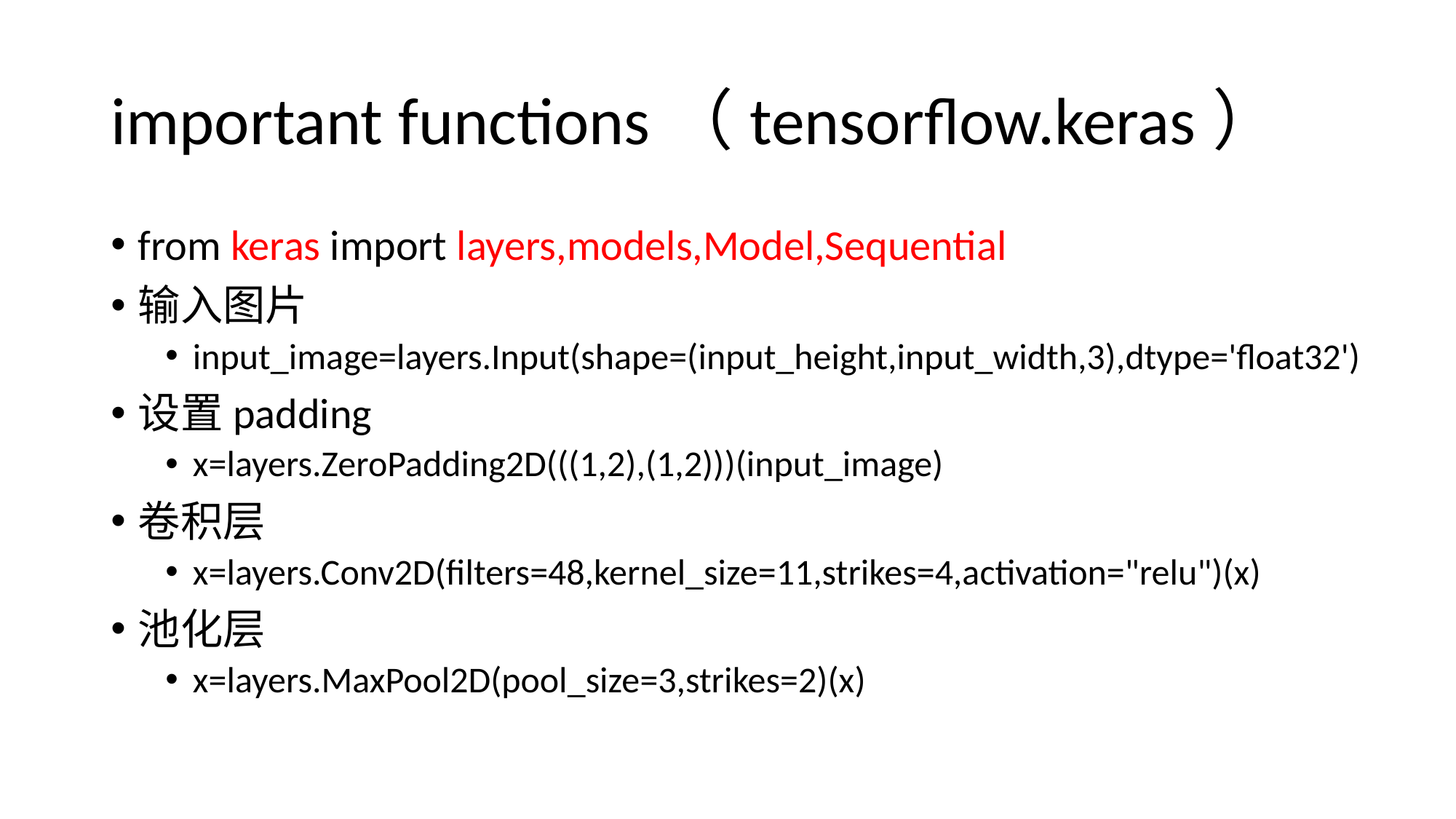

# important functions（tensorflow.keras）
from keras import layers,models,Model,Sequential
输入图片
input_image=layers.Input(shape=(input_height,input_width,3),dtype='float32')
设置padding
x=layers.ZeroPadding2D(((1,2),(1,2)))(input_image)
卷积层
x=layers.Conv2D(filters=48,kernel_size=11,strikes=4,activation="relu")(x)
池化层
x=layers.MaxPool2D(pool_size=3,strikes=2)(x)